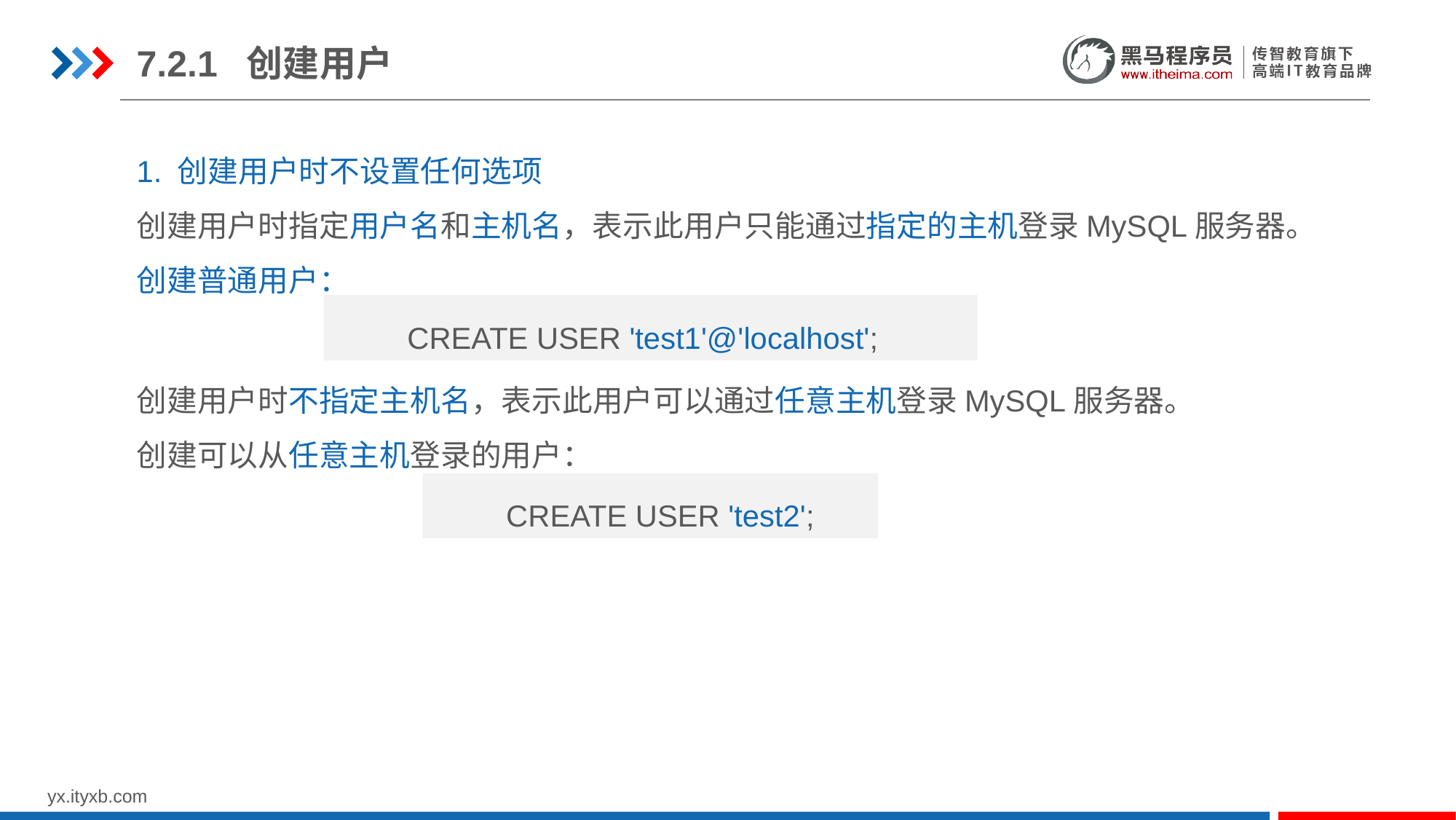

7.2.1  创建用户
1. 创建用户时不设置任何选项
创建用户时指定用户名和主机名，表示此用户只能通过指定的主机登录MySQL服务器。创建普通用户：
CREATE USER 'test1'@'localhost';
创建用户时不指定主机名，表示此用户可以通过任意主机登录MySQL服务器。
创建可以从任意主机登录的用户：
CREATE USER 'test2';